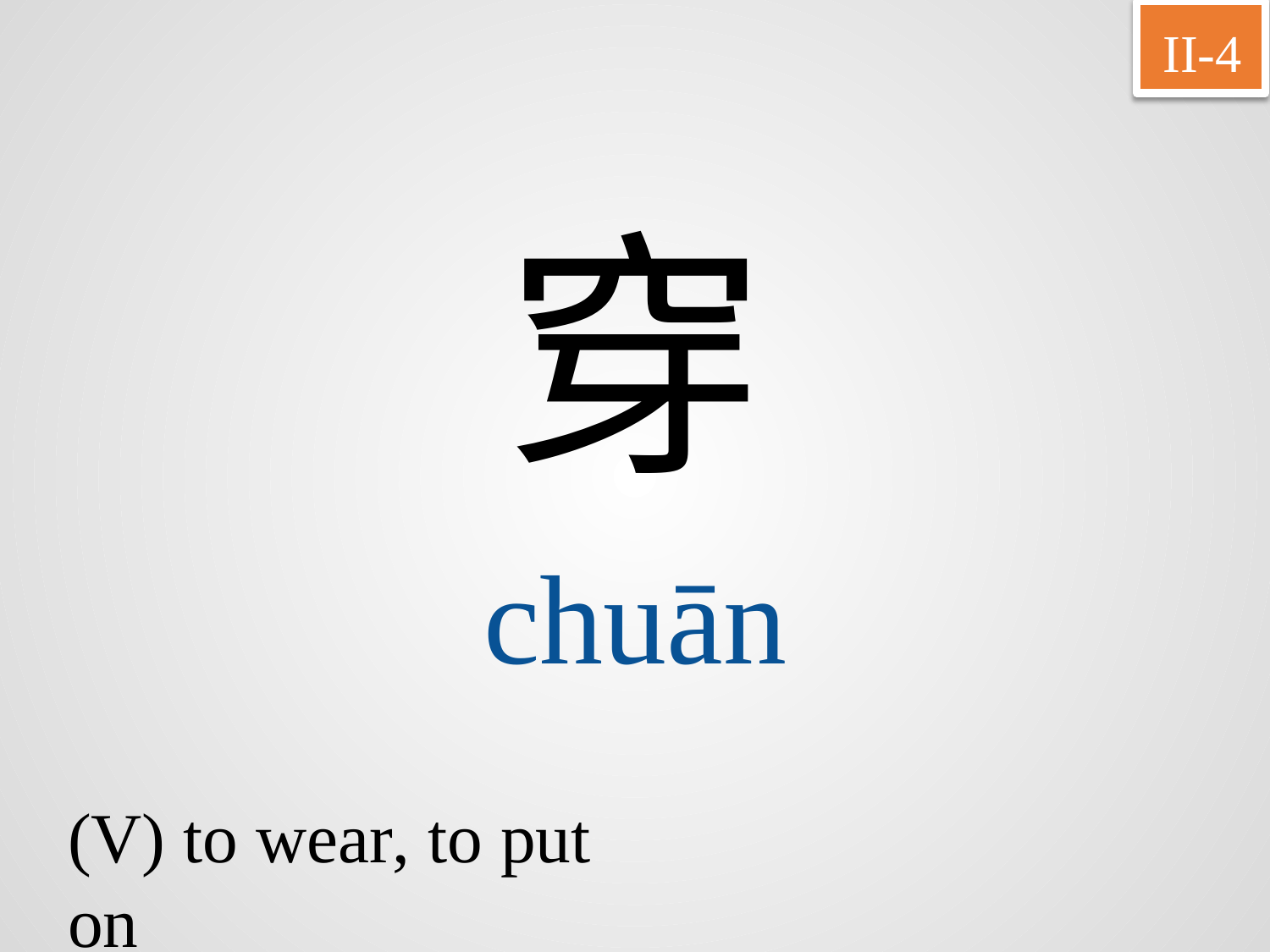

II-4

穿
chuān
(V) to wear, to put on